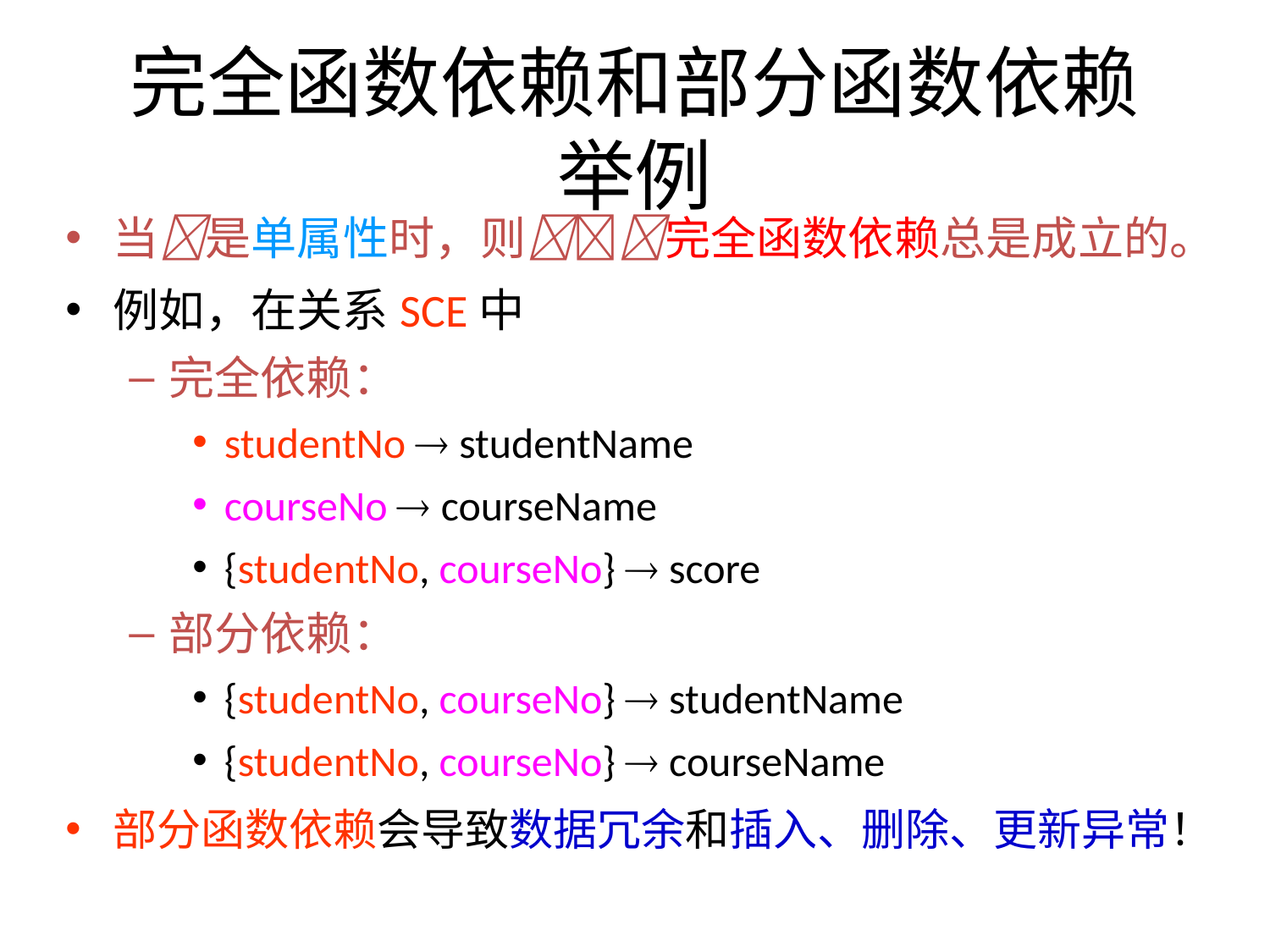

# 完全函数依赖和部分函数依赖举例
当α是单属性时，则α→β完全函数依赖总是成立的。
例如，在关系SCE中
完全依赖：
studentNo → studentName
courseNo → courseName
{studentNo, courseNo} → score
部分依赖：
{studentNo, courseNo} → studentName
{studentNo, courseNo} → courseName
部分函数依赖会导致数据冗余和插入、删除、更新异常！